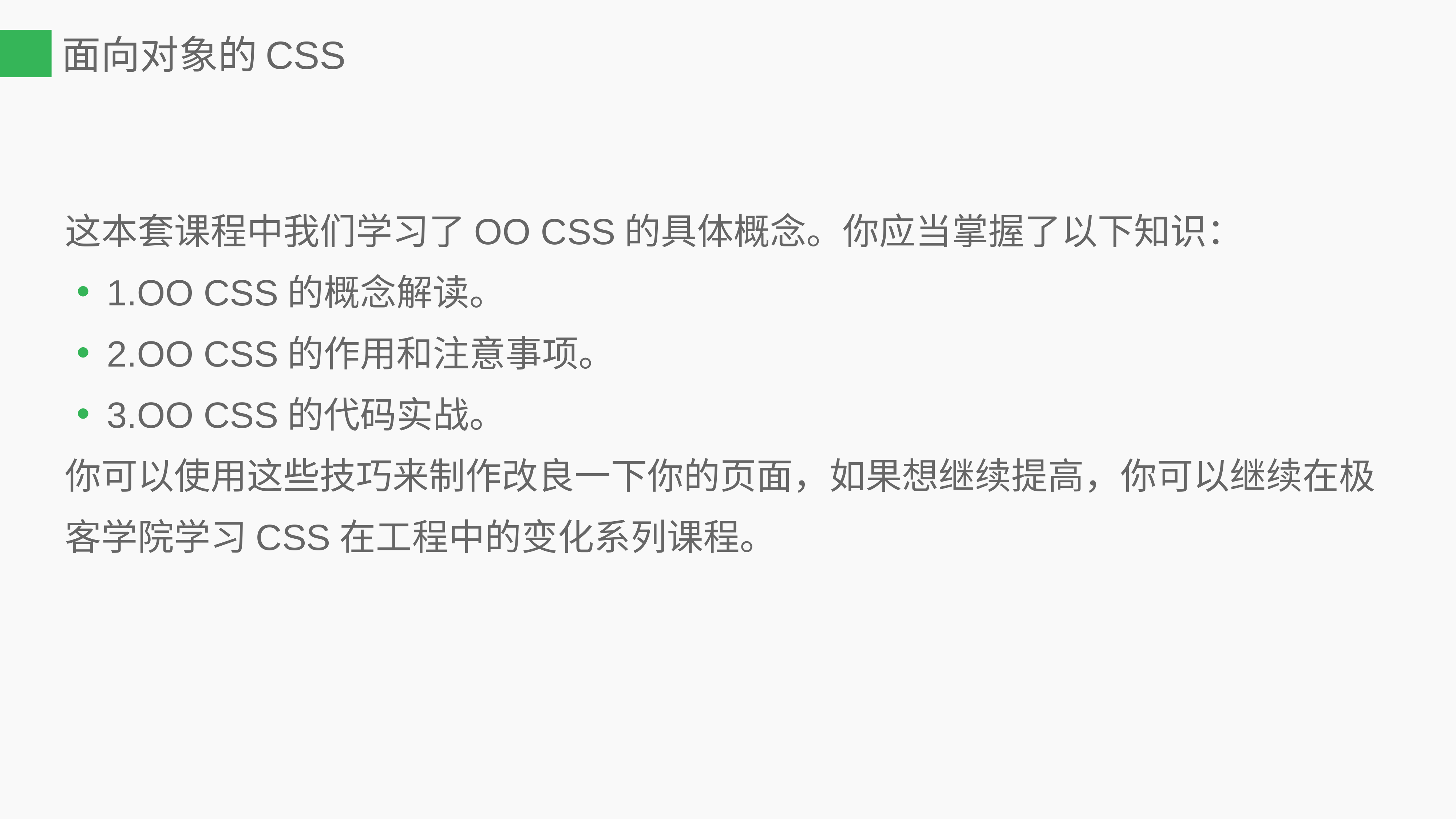

# 面向对象的CSS
这本套课程中我们学习了OO CSS的具体概念。你应当掌握了以下知识：
1.OO CSS的概念解读。
2.OO CSS的作用和注意事项。
3.OO CSS的代码实战。
你可以使用这些技巧来制作改良一下你的页面，如果想继续提高，你可以继续在极客学院学习CSS在工程中的变化系列课程。